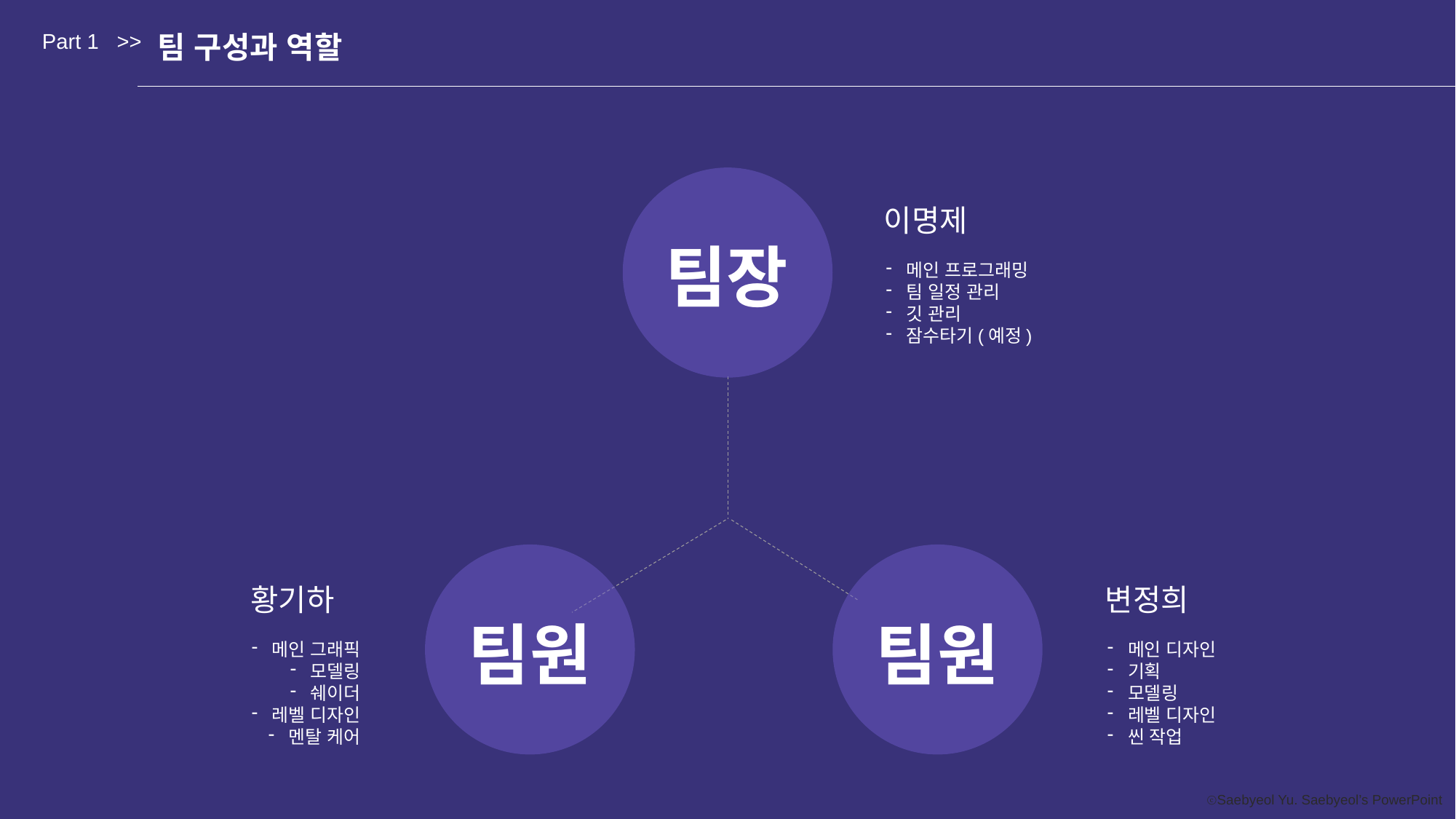

Part 1   >>
팀 구성과 역할

이명제
팀장
메인 프로그래밍
팀 일정 관리
깃 관리
잠수타기(예정)

황기하
변정희
팀원
팀원
메인 그래픽
모델링
쉐이더
레벨 디자인
멘탈 케어
메인 디자인
기획
모델링
레벨 디자인
씬 작업